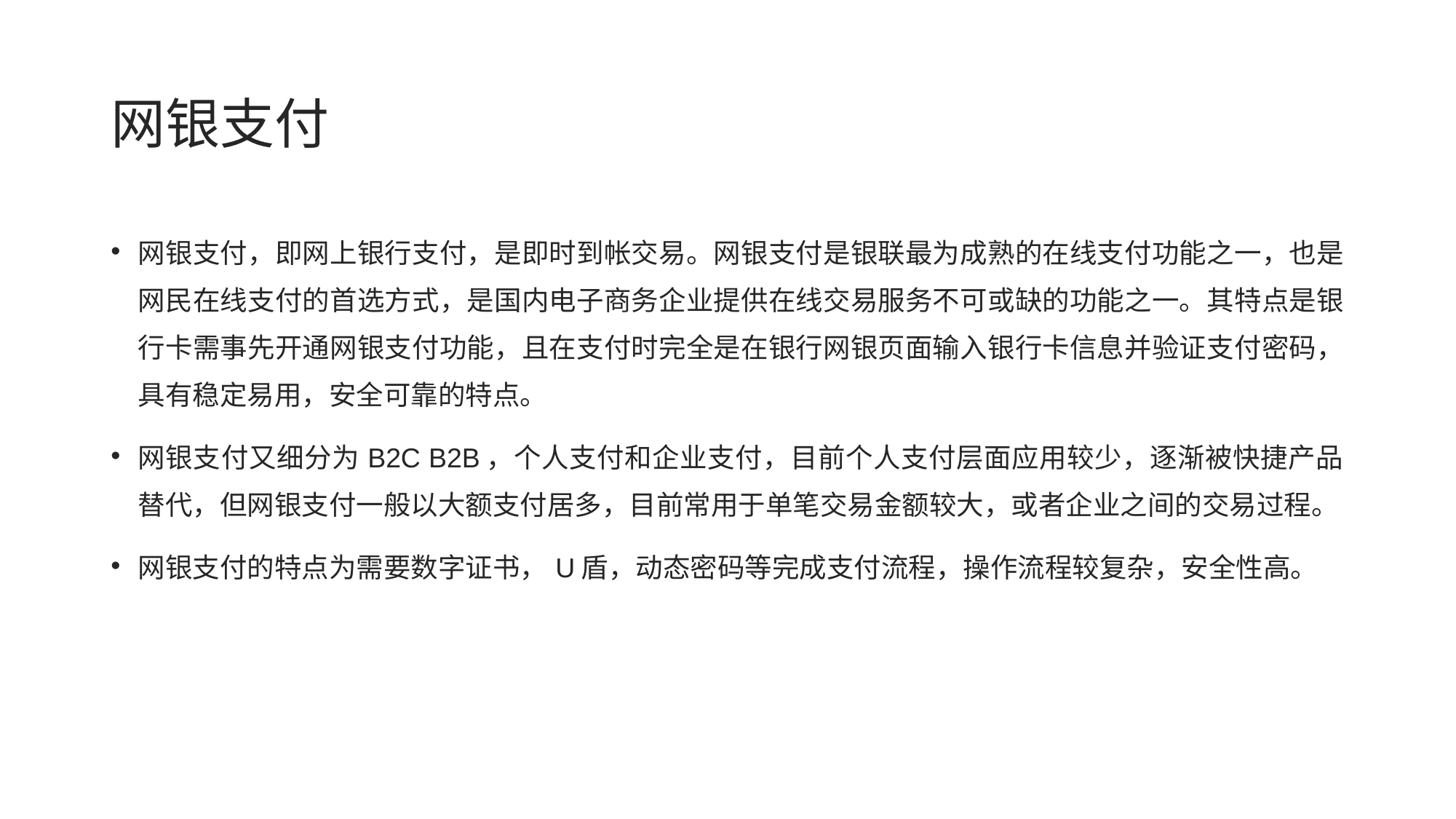

# 网银支付
网银支付，即网上银行支付，是即时到帐交易。网银支付是银联最为成熟的在线支付功能之一，也是网民在线支付的首选方式，是国内电子商务企业提供在线交易服务不可或缺的功能之一。其特点是银行卡需事先开通网银支付功能，且在支付时完全是在银行网银页面输入银行卡信息并验证支付密码，具有稳定易用，安全可靠的特点。
网银支付又细分为B2C B2B，个人支付和企业支付，目前个人支付层面应用较少，逐渐被快捷产品替代，但网银支付一般以大额支付居多，目前常用于单笔交易金额较大，或者企业之间的交易过程。
网银支付的特点为需要数字证书，U盾，动态密码等完成支付流程，操作流程较复杂，安全性高。